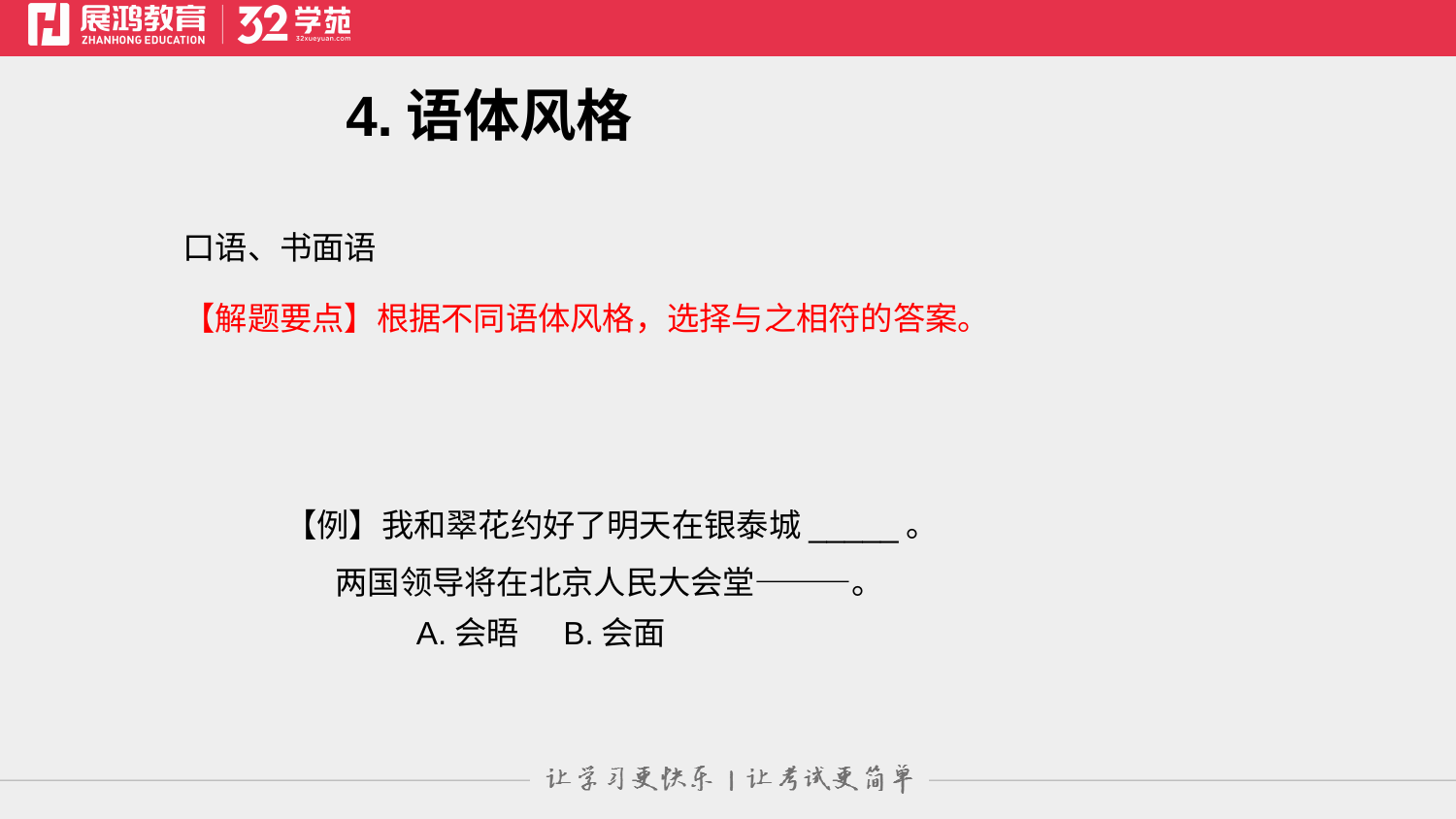

4.语体风格
口语、书面语
【解题要点】根据不同语体风格，选择与之相符的答案。

    【例】我和翠花约好了明天在银泰城_____。
               两国领导将在北京人民大会堂———。
                      A.会晤     B.会面